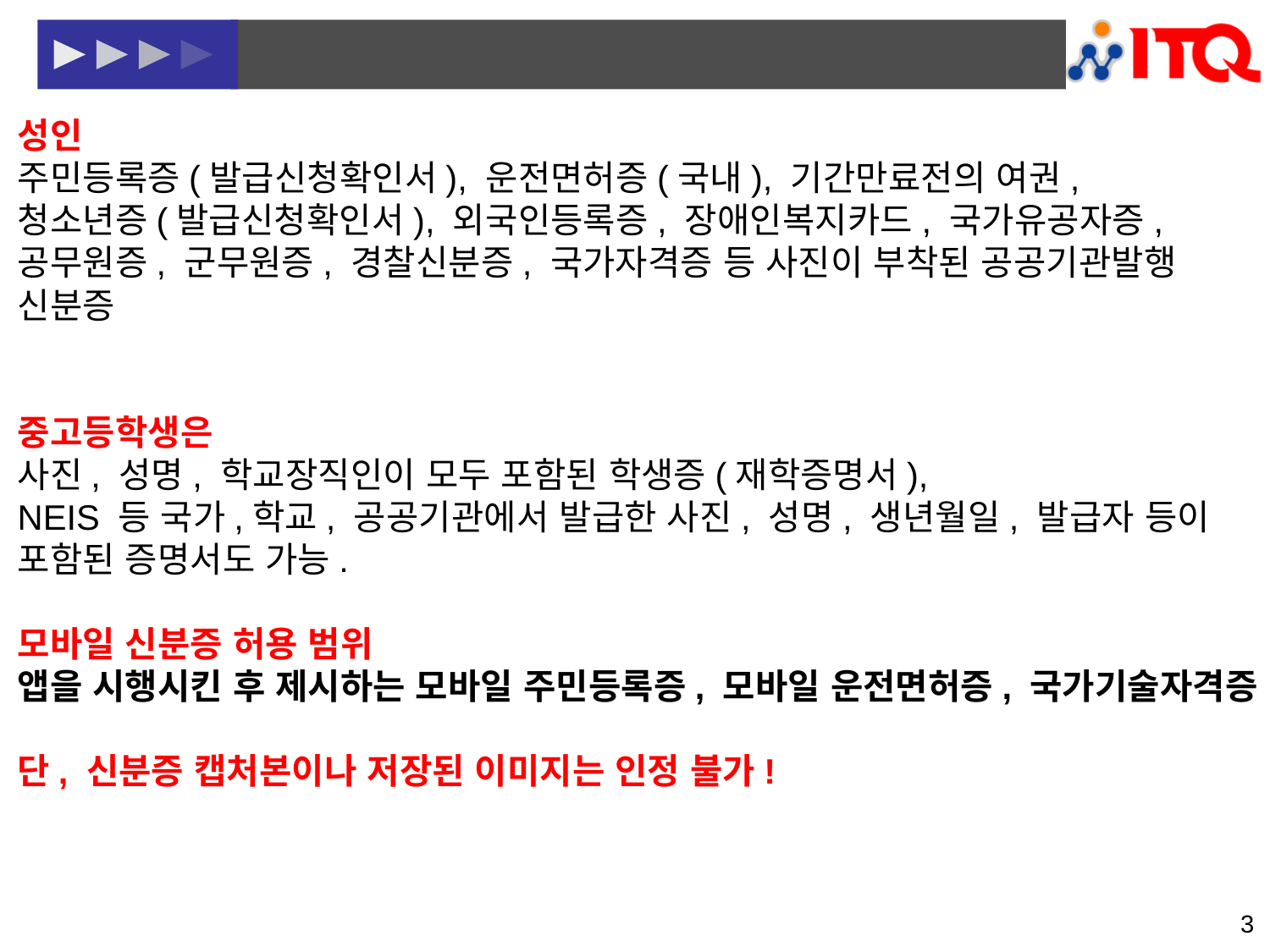

성인
주민등록증(발급신청확인서), 운전면허증(국내), 기간만료전의 여권,
청소년증(발급신청확인서), 외국인등록증, 장애인복지카드, 국가유공자증,
공무원증, 군무원증, 경찰신분증, 국가자격증 등 사진이 부착된 공공기관발행 신분증

중고등학생은
사진, 성명, 학교장직인이 모두 포함된 학생증(재학증명서),
NEIS 등 국가,학교, 공공기관에서 발급한 사진, 성명, 생년월일, 발급자 등이
포함된 증명서도 가능.

모바일 신분증 허용 범위
앱을 시행시킨 후 제시하는 모바일 주민등록증, 모바일 운전면허증, 국가기술자격증

단, 신분증 캡처본이나 저장된 이미지는 인정 불가!

3